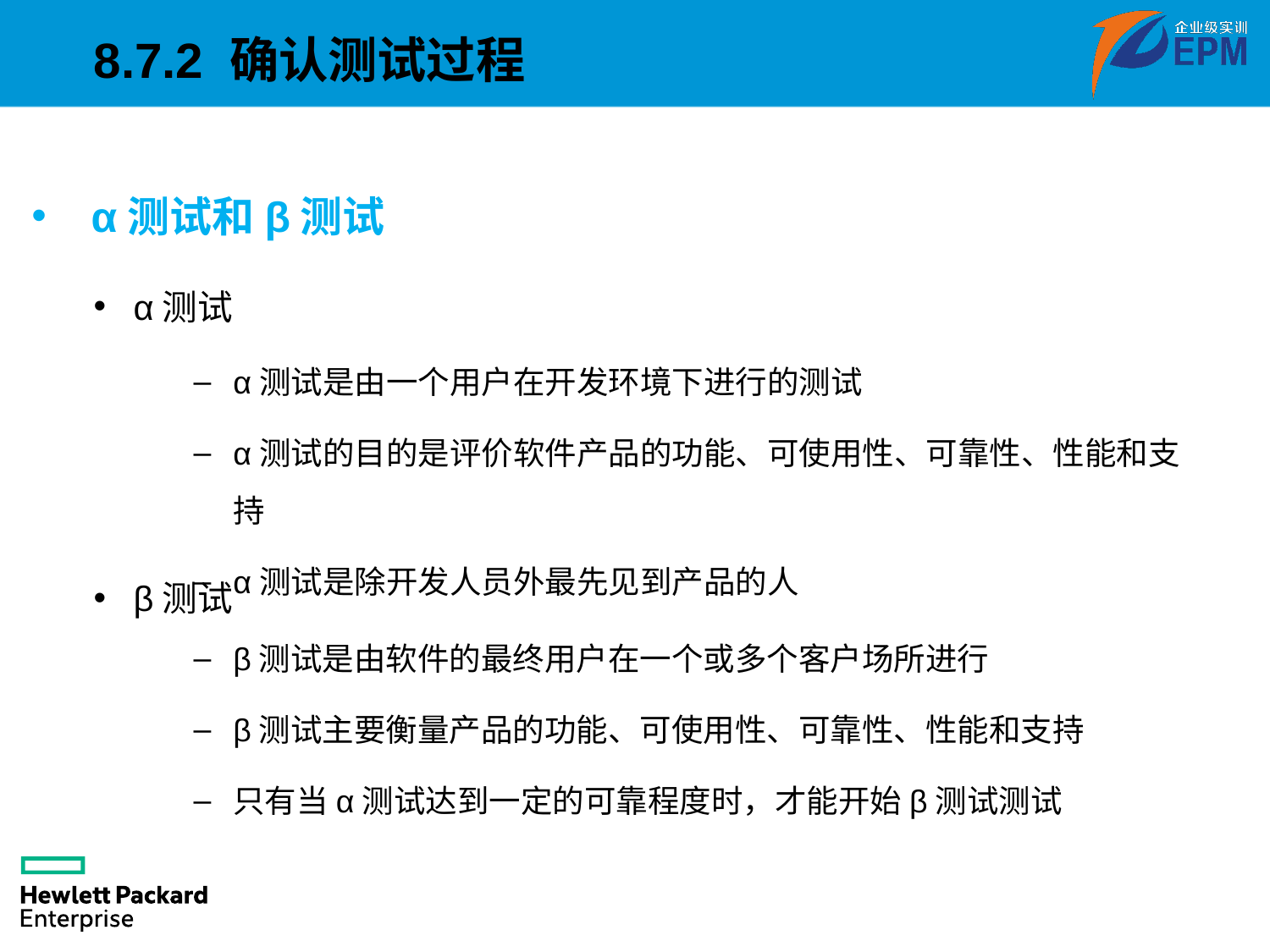

8.7.2 确认测试过程
 α测试和β测试
α测试
α测试是由一个用户在开发环境下进行的测试
α测试的目的是评价软件产品的功能、可使用性、可靠性、性能和支持
α测试是除开发人员外最先见到产品的人

β测试
β测试是由软件的最终用户在一个或多个客户场所进行
β测试主要衡量产品的功能、可使用性、可靠性、性能和支持
只有当α测试达到一定的可靠程度时，才能开始β测试测试